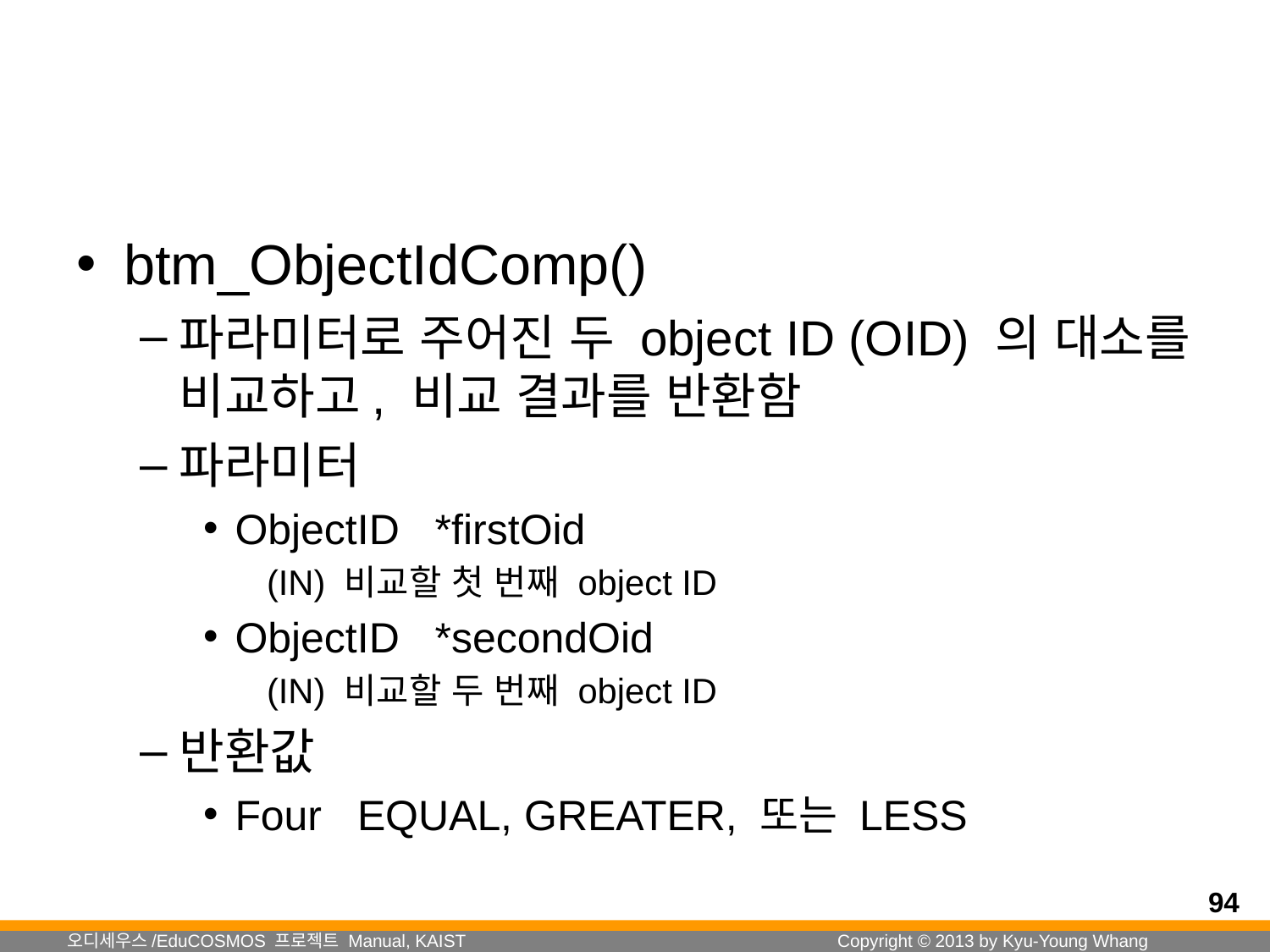

#
btm_ObjectIdComp()
파라미터로 주어진 두 object ID (OID) 의 대소를 비교하고, 비교 결과를 반환함
파라미터
ObjectID   *firstOid
(IN) 비교할 첫 번째 object ID
ObjectID   *secondOid
(IN) 비교할 두 번째 object ID
반환값
Four   EQUAL, GREATER, 또는 LESS